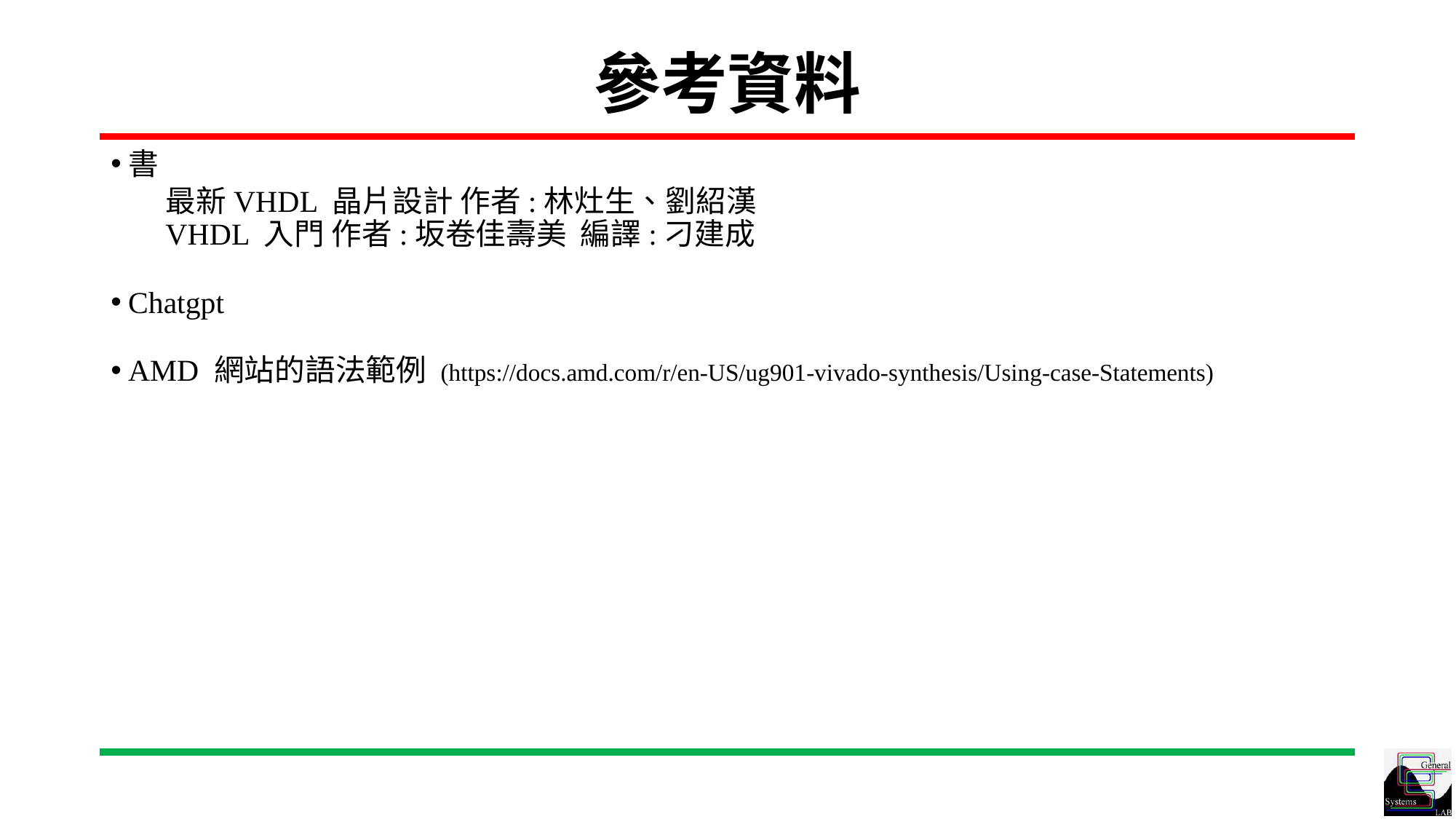

# 參考資料
書
最新VHDL 晶片設計 作者:林灶生、劉紹漢
VHDL 入門 作者:坂卷佳壽美  編譯:刁建成

Chatgpt

AMD 網站的語法範例 (https://docs.amd.com/r/en-US/ug901-vivado-synthesis/Using-case-Statements)